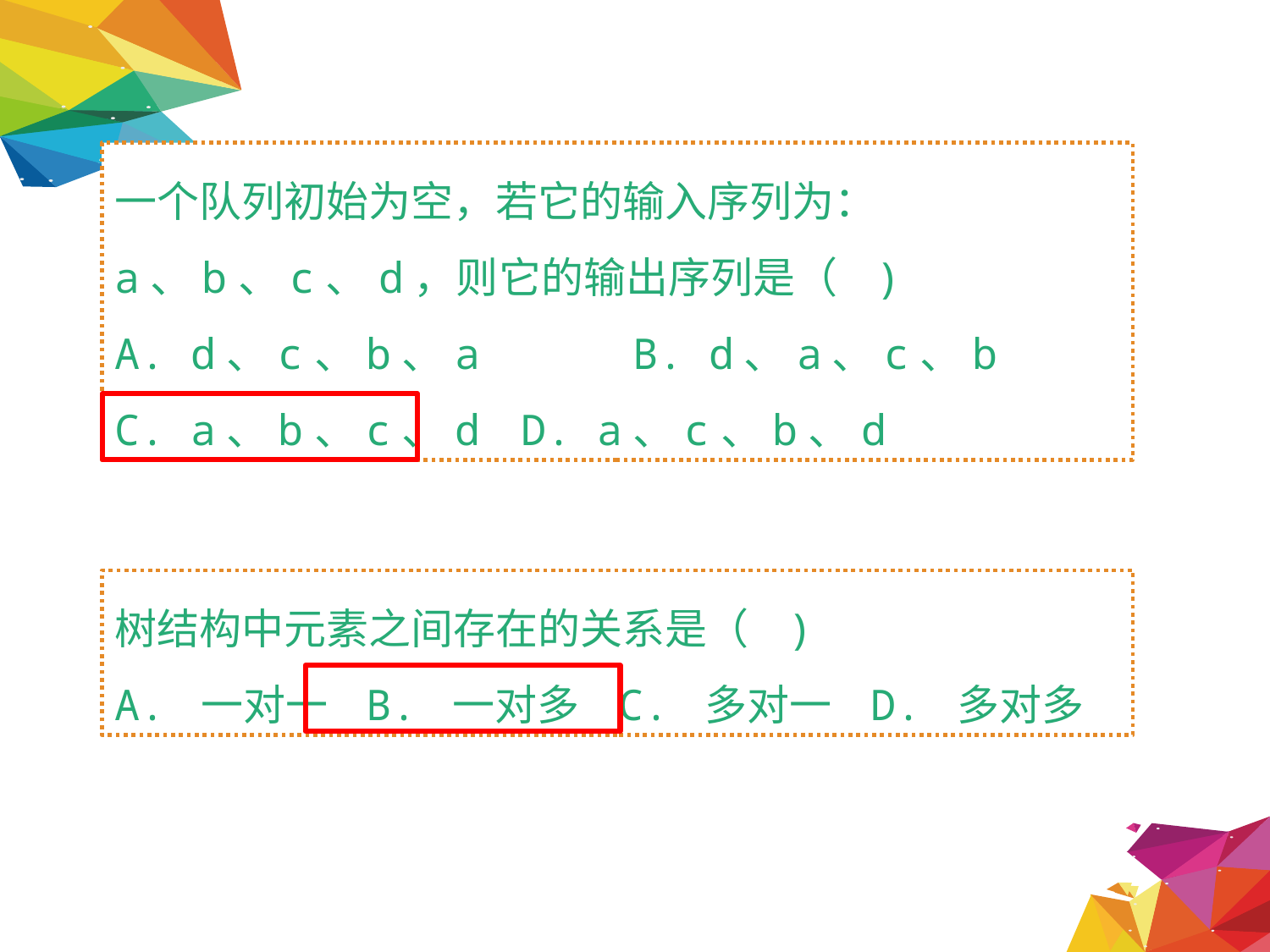

一个队列初始为空，若它的输入序列为：a、b、c、d，则它的输出序列是（   )
A. d、c、b、a      B. d、a、c、b
C. a、b、c、d	 D. a、c、b、d

树结构中元素之间存在的关系是（   )
A. 一对一   B. 一对多   C. 多对一   D. 多对多